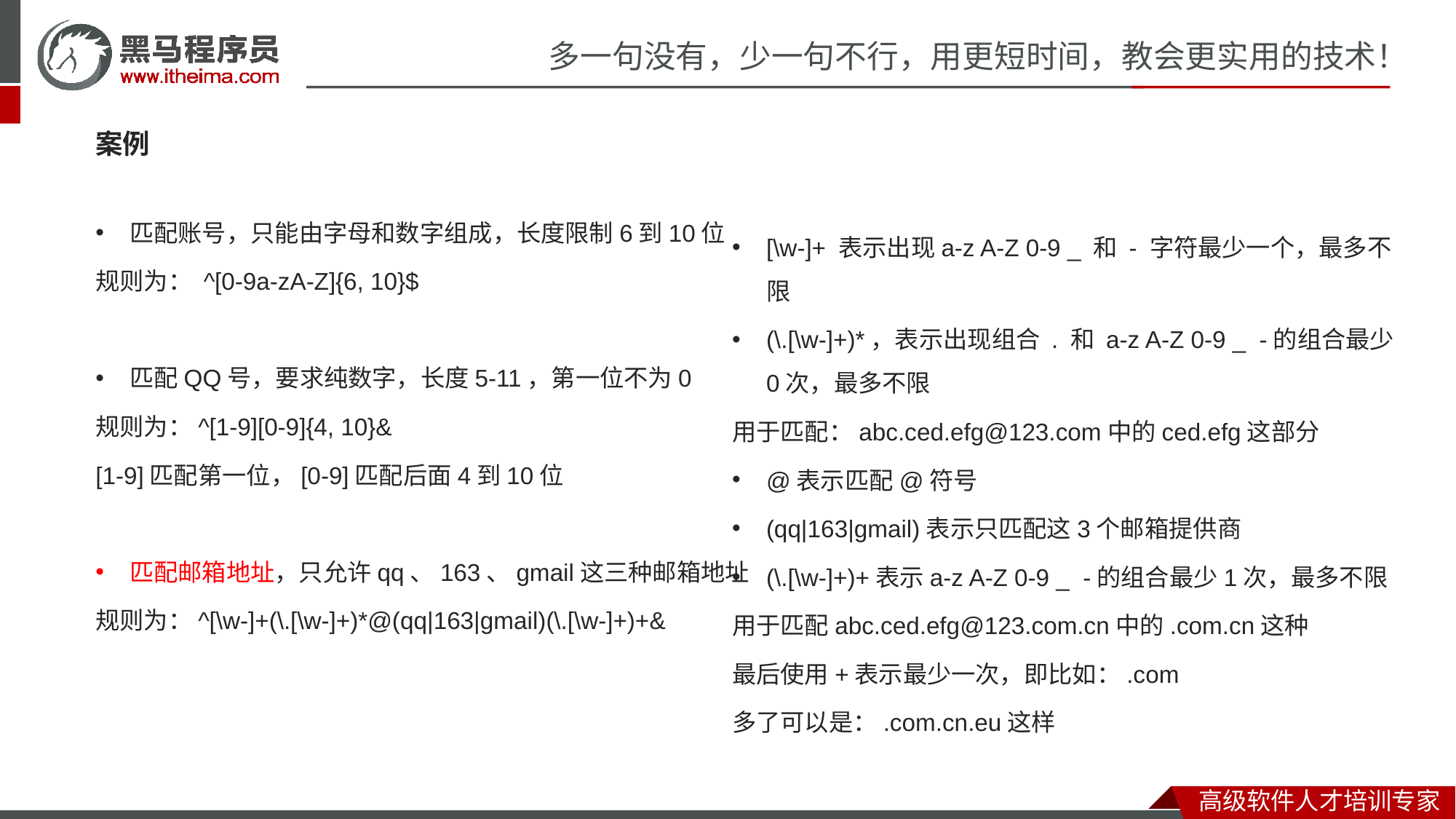

案例
匹配账号，只能由字母和数字组成，长度限制6到10位
规则为： ^[0-9a-zA-Z]{6, 10}$

匹配QQ号，要求纯数字，长度5-11，第一位不为0
规则为：^[1-9][0-9]{4, 10}&
[1-9]匹配第一位，[0-9]匹配后面4到10位

匹配邮箱地址，只允许qq、163、gmail这三种邮箱地址
规则为：^[\w-]+(\.[\w-]+)*@(qq|163|gmail)(\.[\w-]+)+&
[\w-]+ 表示出现a-z A-Z 0-9 _ 和 - 字符最少一个，最多不限
(\.[\w-]+)*，表示出现组合 . 和 a-z A-Z 0-9 _  -的组合最少0次，最多不限
用于匹配：abc.ced.efg@123.com中的ced.efg这部分
@表示匹配@符号
(qq|163|gmail)表示只匹配这3个邮箱提供商
(\.[\w-]+)+表示a-z A-Z 0-9 _  -的组合最少1次，最多不限
用于匹配abc.ced.efg@123.com.cn中的.com.cn这种
最后使用+表示最少一次，即比如：.com
多了可以是：.com.cn.eu这样